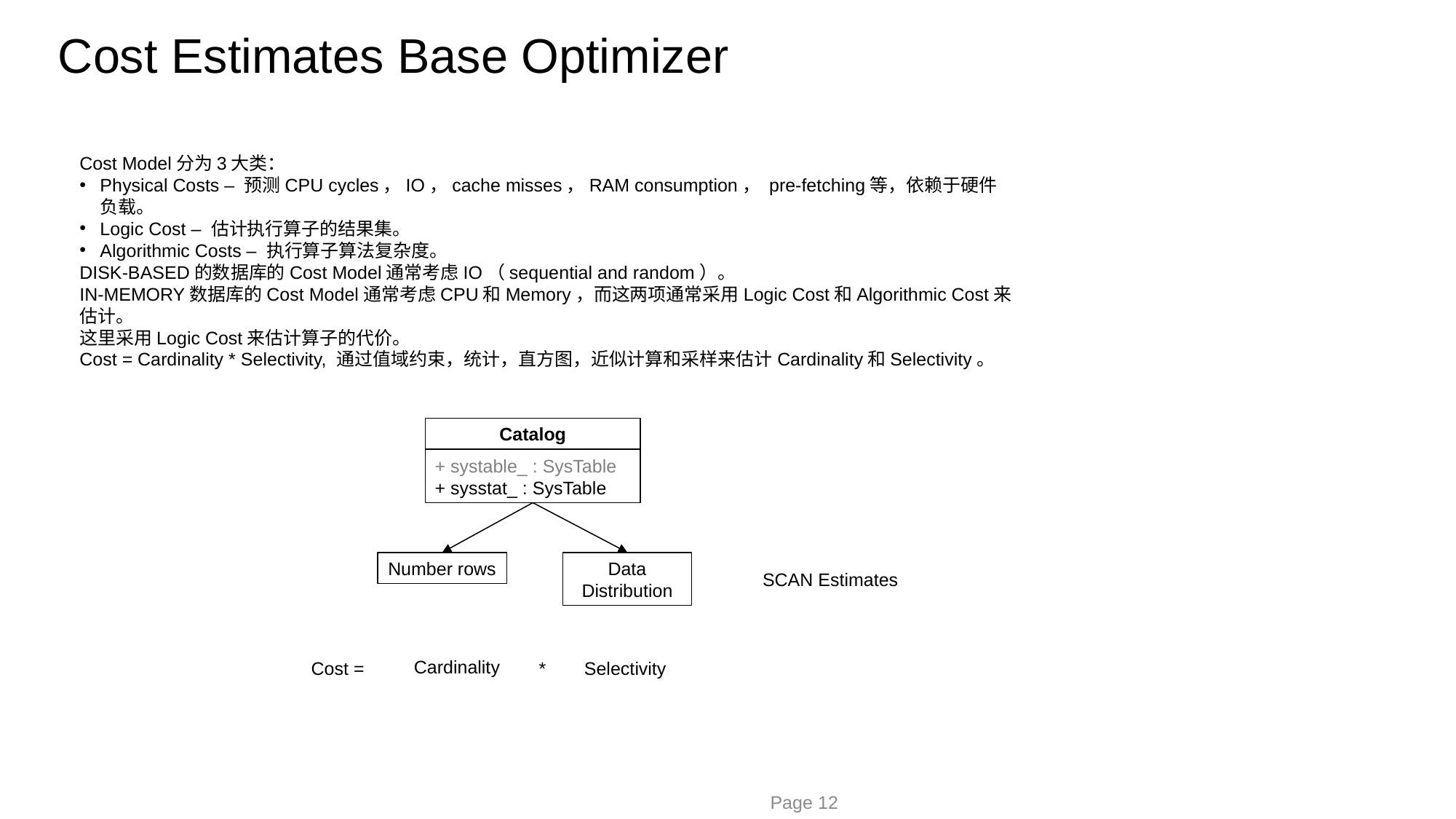

# Cost Estimates Base Optimizer
Cost Model分为3大类：
Physical Costs – 预测CPU cycles，IO，cache misses，RAM consumption， pre-fetching等，依赖于硬件负载。
Logic Cost – 估计执行算子的结果集。
Algorithmic Costs – 执行算子算法复杂度。
DISK-BASED的数据库的Cost Model通常考虑IO（sequential and random）。
IN-MEMORY数据库的Cost Model通常考虑CPU和Memory，而这两项通常采用Logic Cost和Algorithmic Cost来估计。
这里采用Logic Cost来估计算子的代价。
Cost = Cardinality * Selectivity, 通过值域约束，统计，直方图，近似计算和采样来估计Cardinality和Selectivity。
Catalog
+ systable_ : SysTable
+ sysstat_ : SysTable
Number rows
Data Distribution
SCAN Estimates
Cardinality
Cost =
*
Selectivity
Page 12